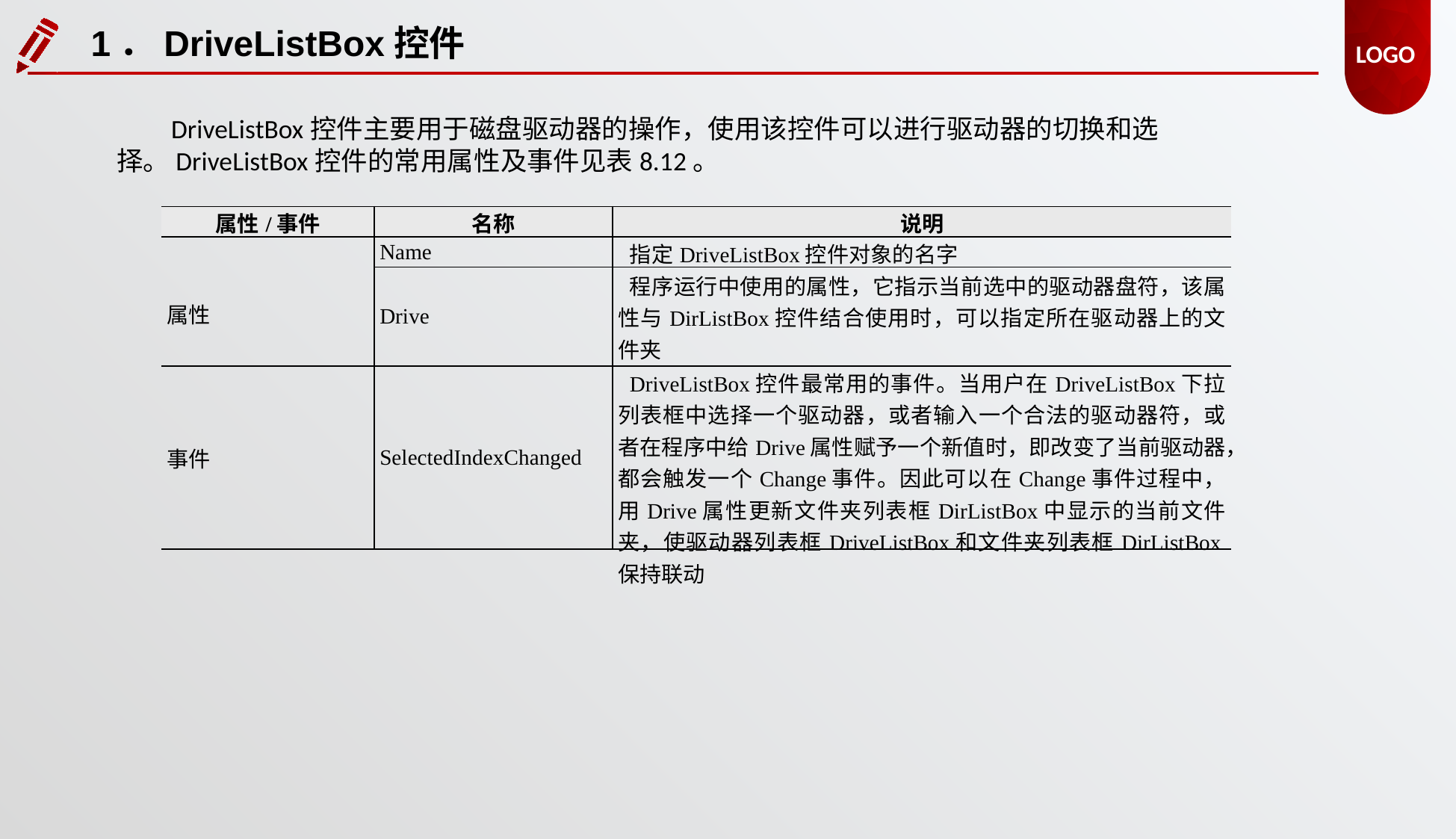

1．DriveListBox控件
DriveListBox控件主要用于磁盘驱动器的操作，使用该控件可以进行驱动器的切换和选择。DriveListBox控件的常用属性及事件见表8.12。
| 属性/事件 | 名称 | 说明 |
| --- | --- | --- |
| 属性 | Name | 指定DriveListBox控件对象的名字 |
|  | Drive | 程序运行中使用的属性，它指示当前选中的驱动器盘符，该属性与DirListBox控件结合使用时，可以指定所在驱动器上的文件夹 |
| 事件 | SelectedIndexChanged | DriveListBox控件最常用的事件。当用户在DriveListBox下拉列表框中选择一个驱动器，或者输入一个合法的驱动器符，或者在程序中给Drive属性赋予一个新值时，即改变了当前驱动器，都会触发一个Change事件。因此可以在Change事件过程中，用Drive属性更新文件夹列表框DirListBox中显示的当前文件夹，使驱动器列表框DriveListBox和文件夹列表框DirListBox保持联动 |